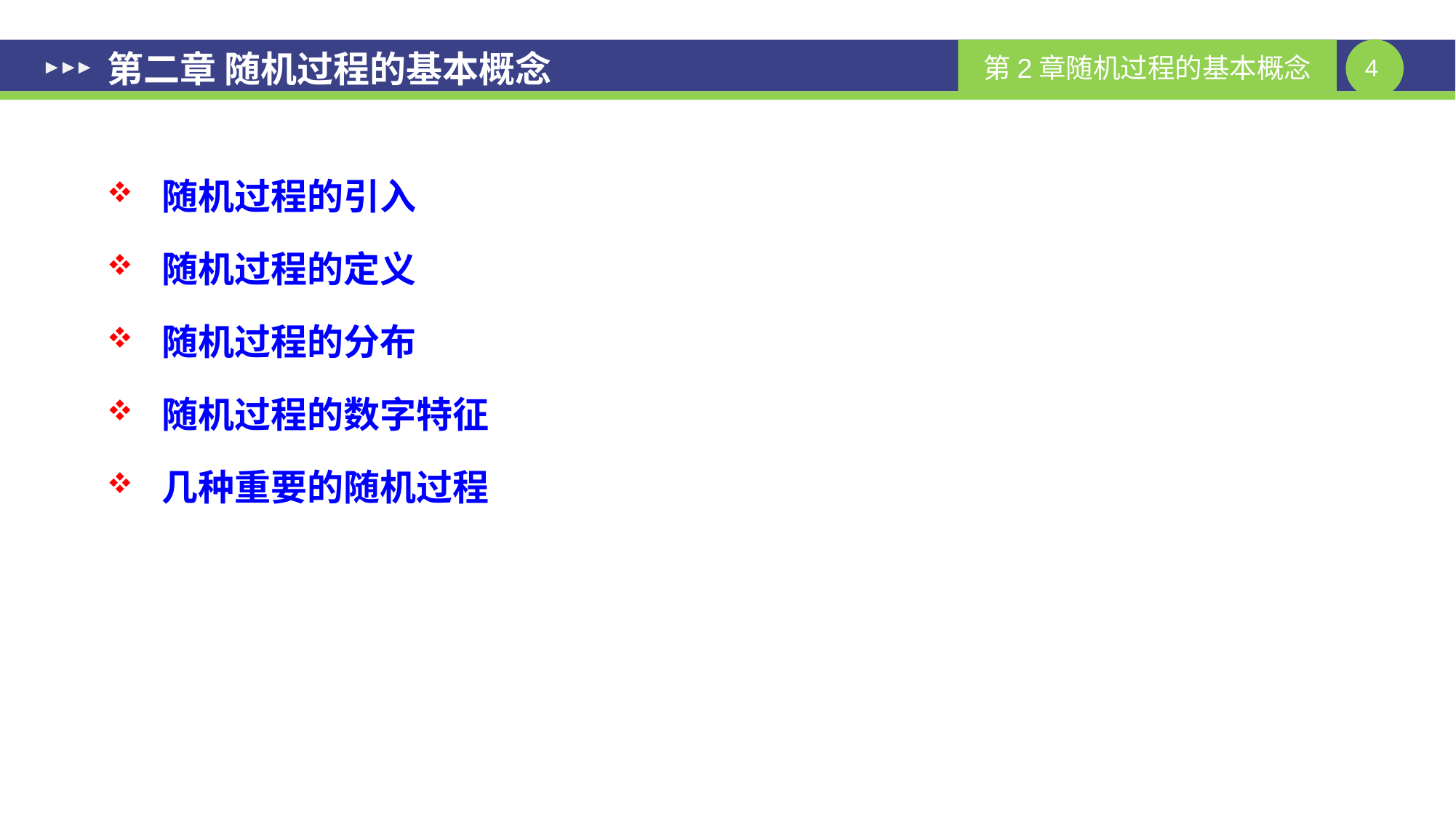

# 第二章 随机过程的基本概念
随机过程的引入
随机过程的定义
随机过程的分布
随机过程的数字特征
几种重要的随机过程